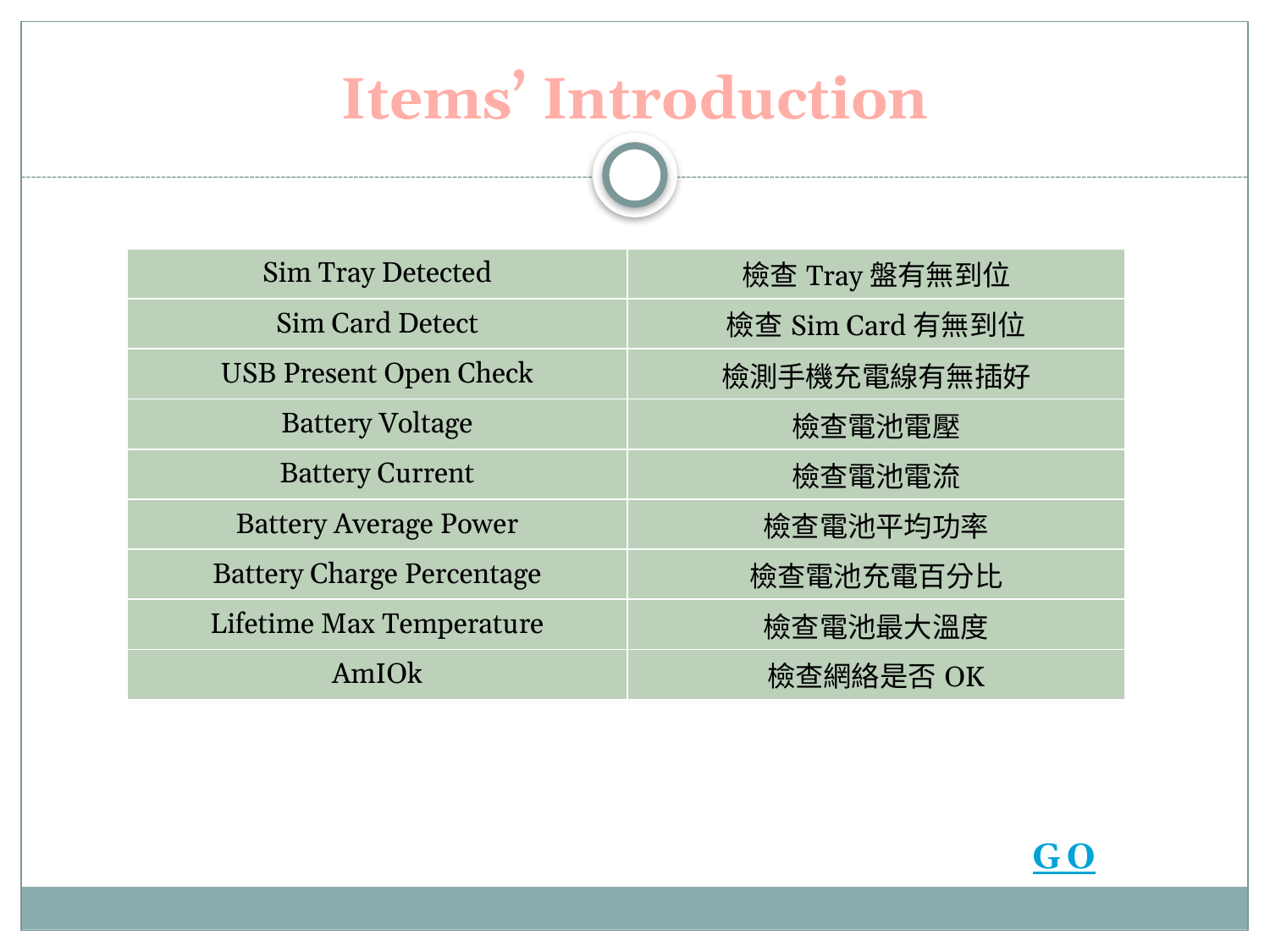

# Items’ Introduction
| Sim Tray Detected | 檢查Tray盤有無到位 |
| --- | --- |
| Sim Card Detect | 檢查Sim Card有無到位 |
| USB Present Open Check | 檢測手機充電線有無插好 |
| Battery Voltage | 檢查電池電壓 |
| Battery Current | 檢查電池電流 |
| Battery Average Power | 檢查電池平均功率 |
| Battery Charge Percentage | 檢查電池充電百分比 |
| Lifetime Max Temperature | 檢查電池最大溫度 |
| AmIOk | 檢查網絡是否OK |

GO